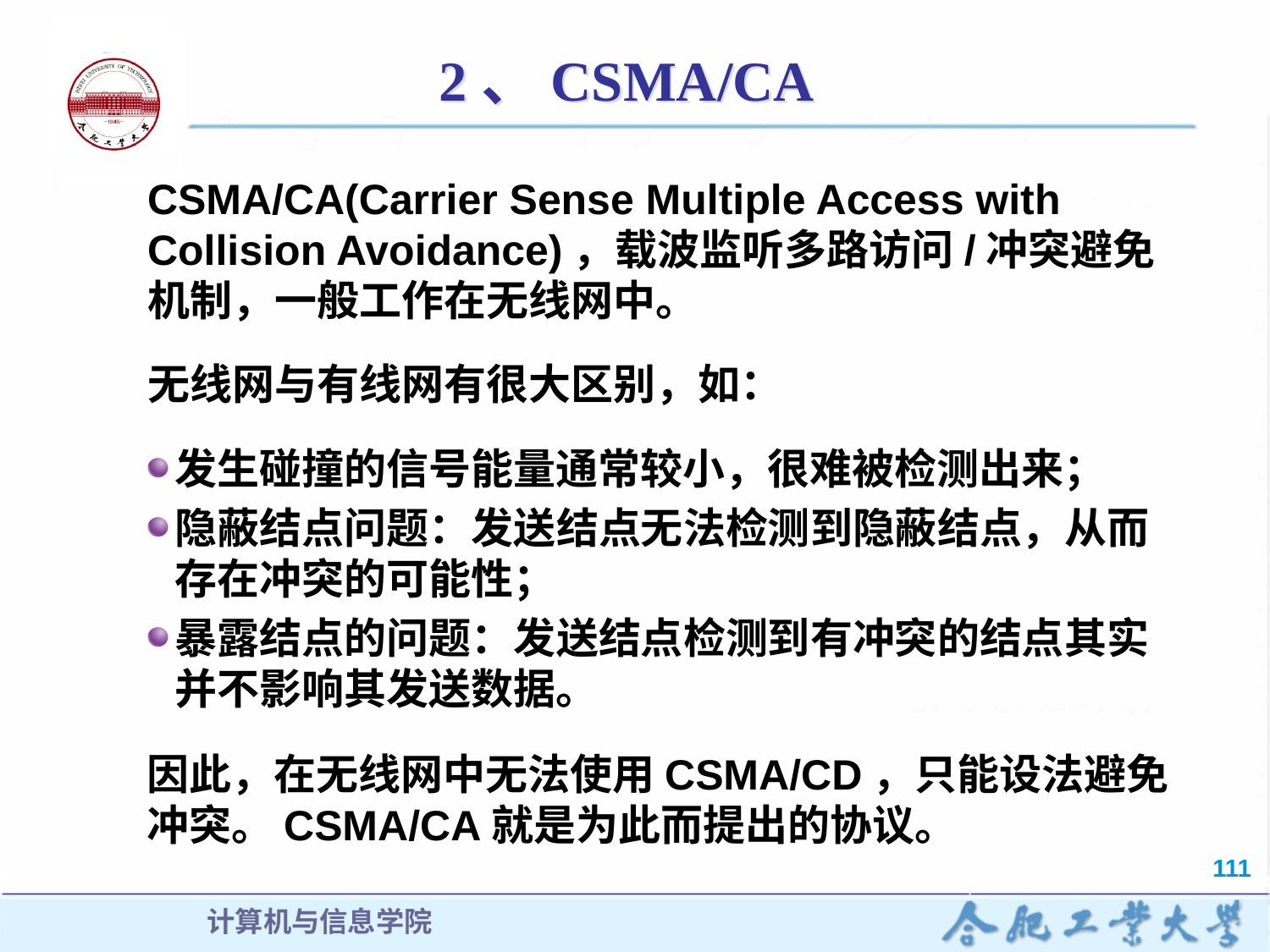

# 2、CSMA/CA
CSMA/CA(Carrier Sense Multiple Access with Collision Avoidance)，载波监听多路访问/冲突避免机制，一般工作在无线网中。
无线网与有线网有很大区别，如：
发生碰撞的信号能量通常较小，很难被检测出来；
隐蔽结点问题：发送结点无法检测到隐蔽结点，从而存在冲突的可能性；
暴露结点的问题：发送结点检测到有冲突的结点其实并不影响其发送数据。
因此，在无线网中无法使用CSMA/CD，只能设法避免冲突。CSMA/CA就是为此而提出的协议。